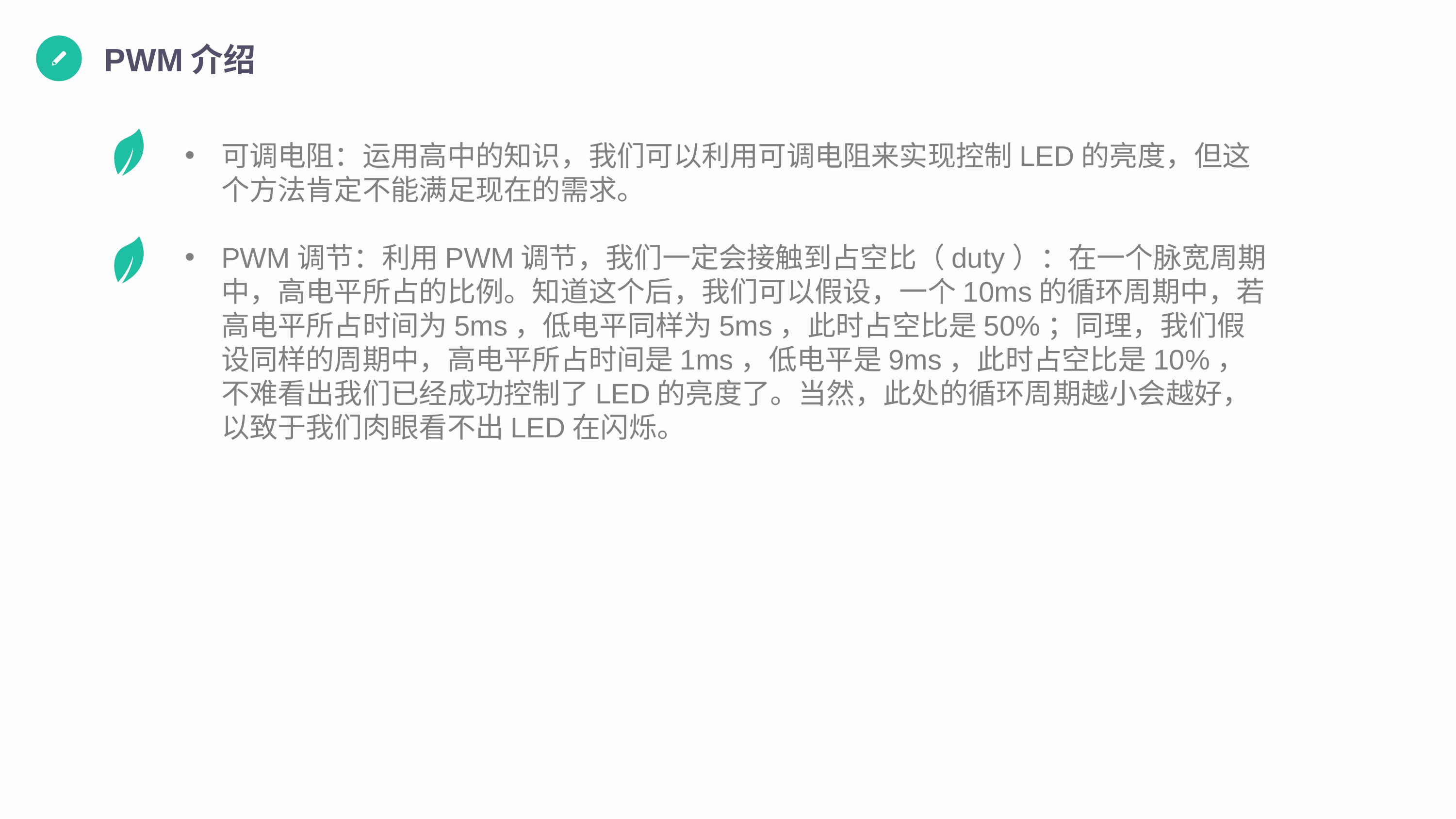

PWM介绍

可调电阻：运用高中的知识，我们可以利用可调电阻来实现控制LED的亮度，但这个方法肯定不能满足现在的需求。

PWM调节：利用PWM调节，我们一定会接触到占空比（duty）：在一个脉宽周期中，高电平所占的比例。知道这个后，我们可以假设，一个10ms的循环周期中，若高电平所占时间为5ms，低电平同样为5ms，此时占空比是50%；同理，我们假设同样的周期中，高电平所占时间是1ms，低电平是9ms，此时占空比是10%，不难看出我们已经成功控制了LED的亮度了。当然，此处的循环周期越小会越好，以致于我们肉眼看不出LED在闪烁。